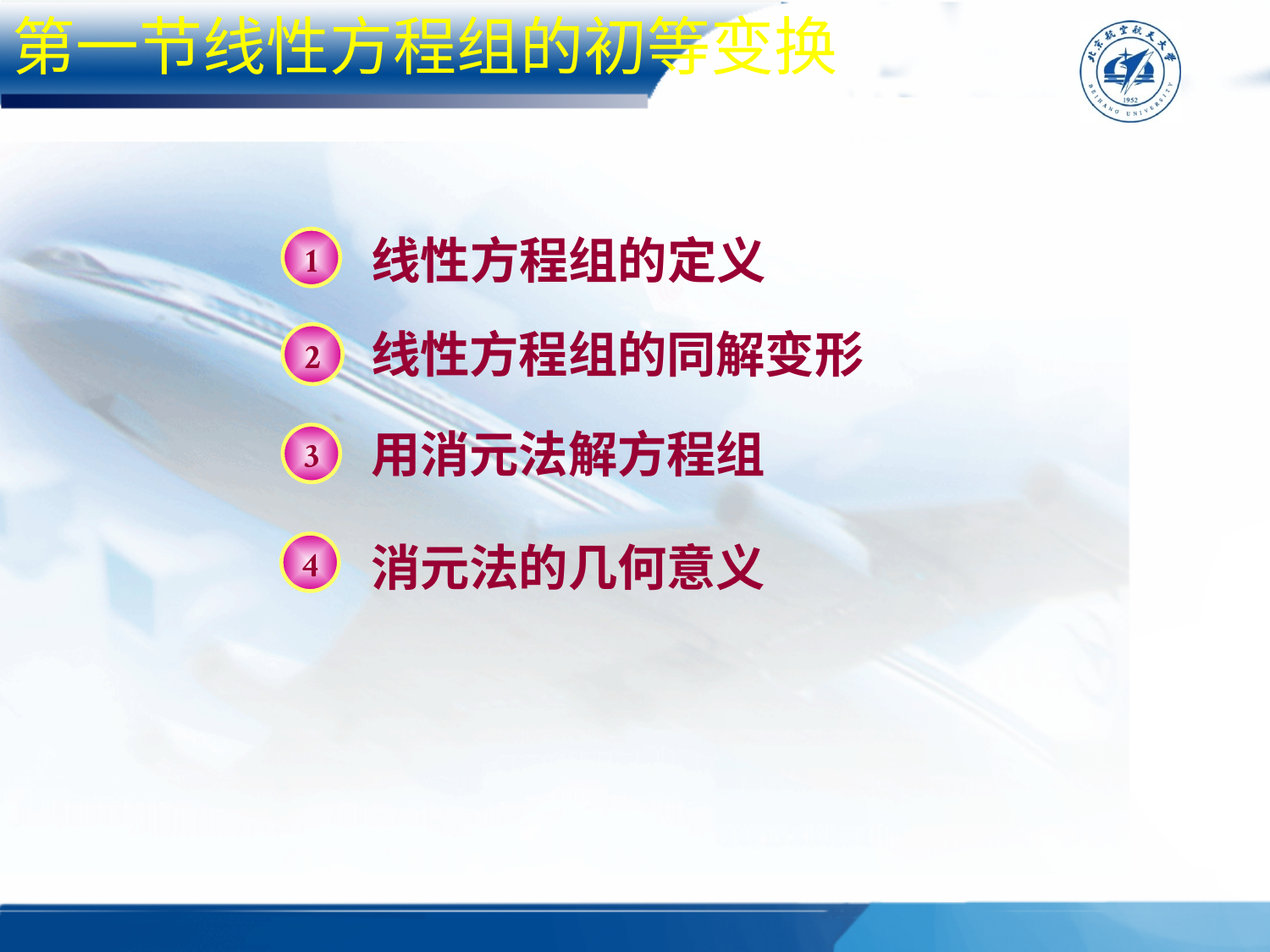

第一节线性方程组的初等变换
线性方程组的定义
1
线性方程组的同解变形
2
用消元法解方程组
3
消元法的几何意义
4